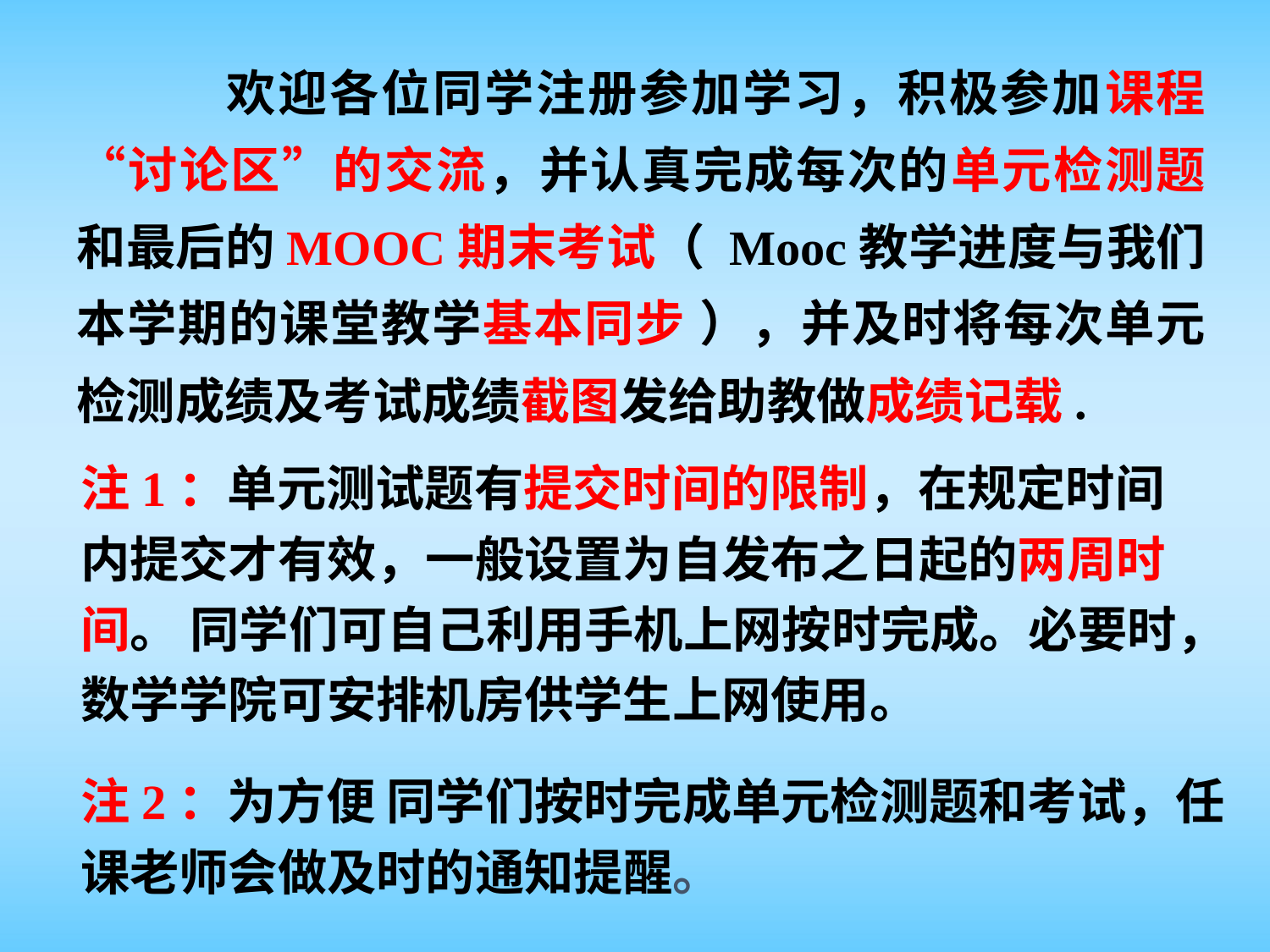

欢迎各位同学注册参加学习，积极参加课程“讨论区”的交流，并认真完成每次的单元检测题和最后的MOOC期末考试（ Mooc教学进度与我们本学期的课堂教学基本同步 ），并及时将每次单元检测成绩及考试成绩截图发给助教做成绩记载.
注1：单元测试题有提交时间的限制，在规定时间内提交才有效，一般设置为自发布之日起的两周时间。 同学们可自己利用手机上网按时完成。必要时，数学学院可安排机房供学生上网使用。
注2：为方便 同学们按时完成单元检测题和考试，任课老师会做及时的通知提醒。